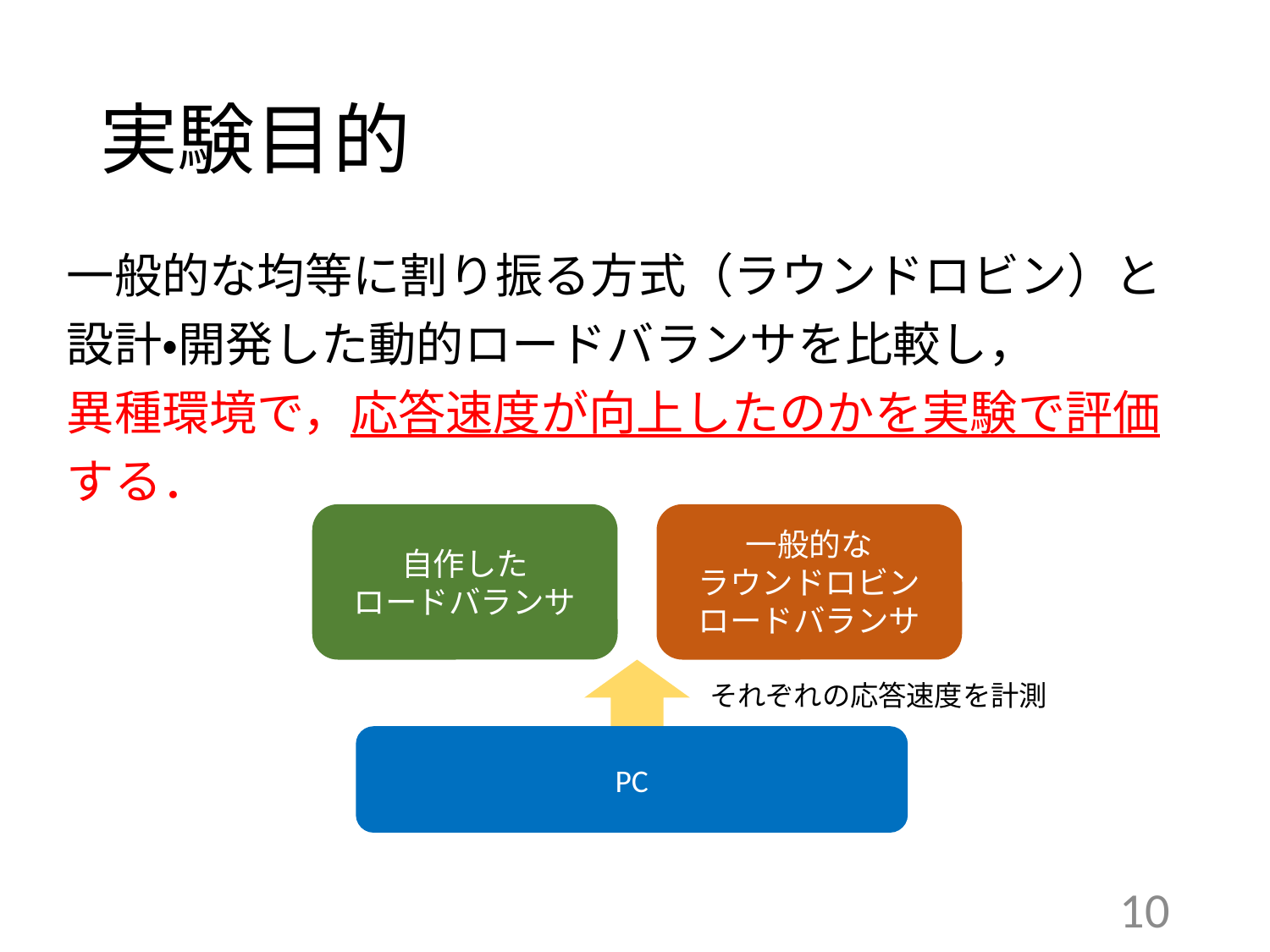

# 実験目的
一般的な均等に割り振る方式（ラウンドロビン）と
設計・開発した動的ロードバランサを比較し，
異種環境で，応答速度が向上したのかを実験で評価する．
自作した
ロードバランサ
一般的な
ラウンドロビン
ロードバランサ

それぞれの応答速度を計測
PC
10